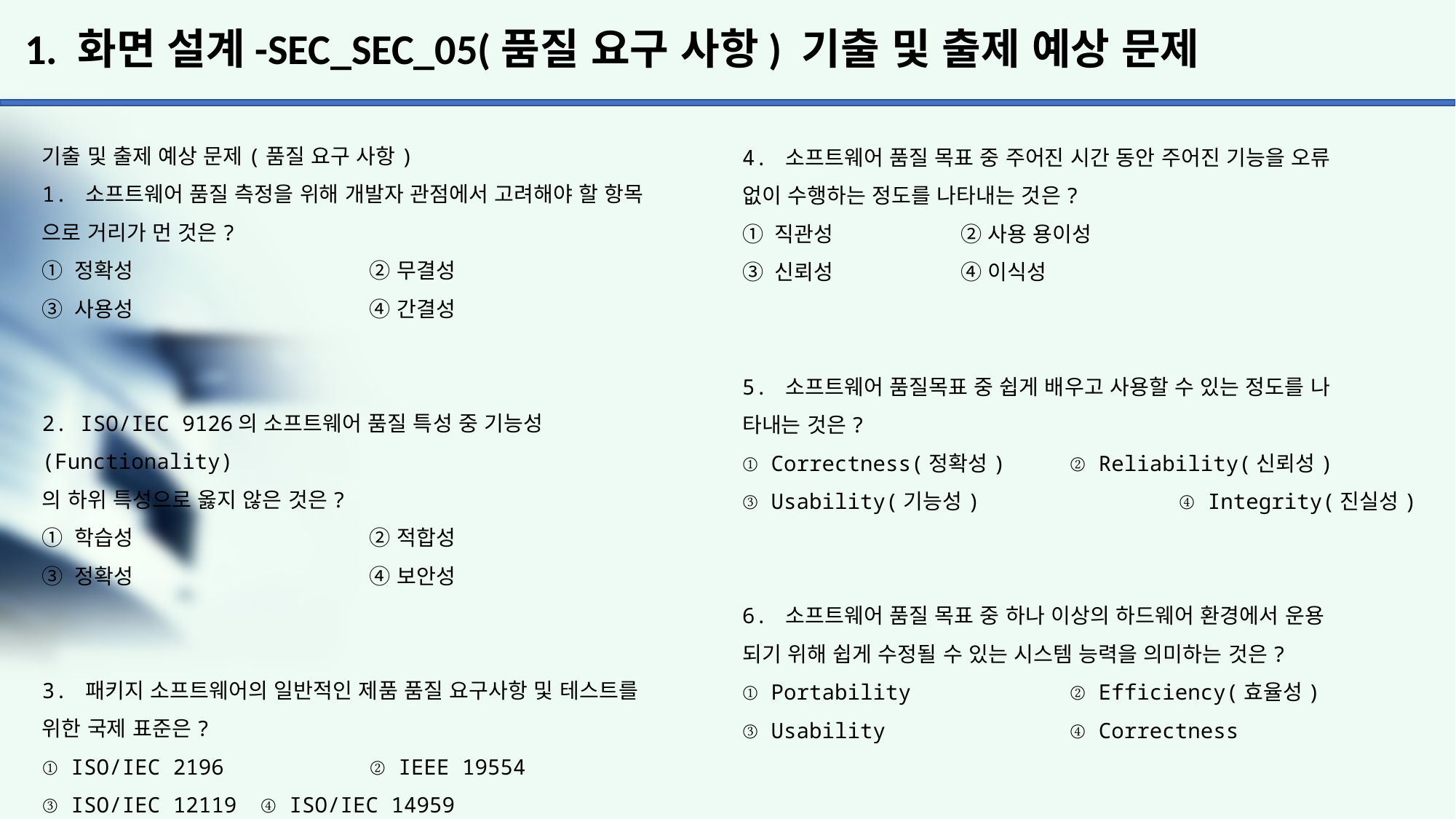

# 1. 화면 설계-SEC_SEC_05(품질 요구 사항) 기출 및 출제 예상 문제
기출 및 출제 예상 문제(품질 요구 사항)
1. 소프트웨어 품질 측정을 위해 개발자 관점에서 고려해야 할 항목
으로 거리가 먼 것은?
① 정확성		 	② 무결성
③ 사용성	 		④ 간결성

2. ISO/IEC 9126의 소프트웨어 품질 특성 중 기능성(Functionality)
의 하위 특성으로 옳지 않은 것은?
① 학습성 			② 적합성
③ 정확성	 		④ 보안성

3. 패키지 소프트웨어의 일반적인 제품 품질 요구사항 및 테스트를
위한 국제 표준은?
① ISO/IEC 2196		② IEEE 19554
③ ISO/IEC 12119	④ ISO/IEC 14959
4. 소프트웨어 품질 목표 중 주어진 시간 동안 주어진 기능을 오류
없이 수행하는 정도를 나타내는 것은?
① 직관성		② 사용 용이성
③ 신뢰성		④ 이식성

5. 소프트웨어 품질목표 중 쉽게 배우고 사용할 수 있는 정도를 나
타내는 것은?
① Correctness(정확성)	② Reliability(신뢰성)
③ Usability(기능성)		④ Integrity(진실성)

6. 소프트웨어 품질 목표 중 하나 이상의 하드웨어 환경에서 운용
되기 위해 쉽게 수정될 수 있는 시스템 능력을 의미하는 것은?
① Portability		② Efficiency(효율성)
③ Usability 		④ Correctness